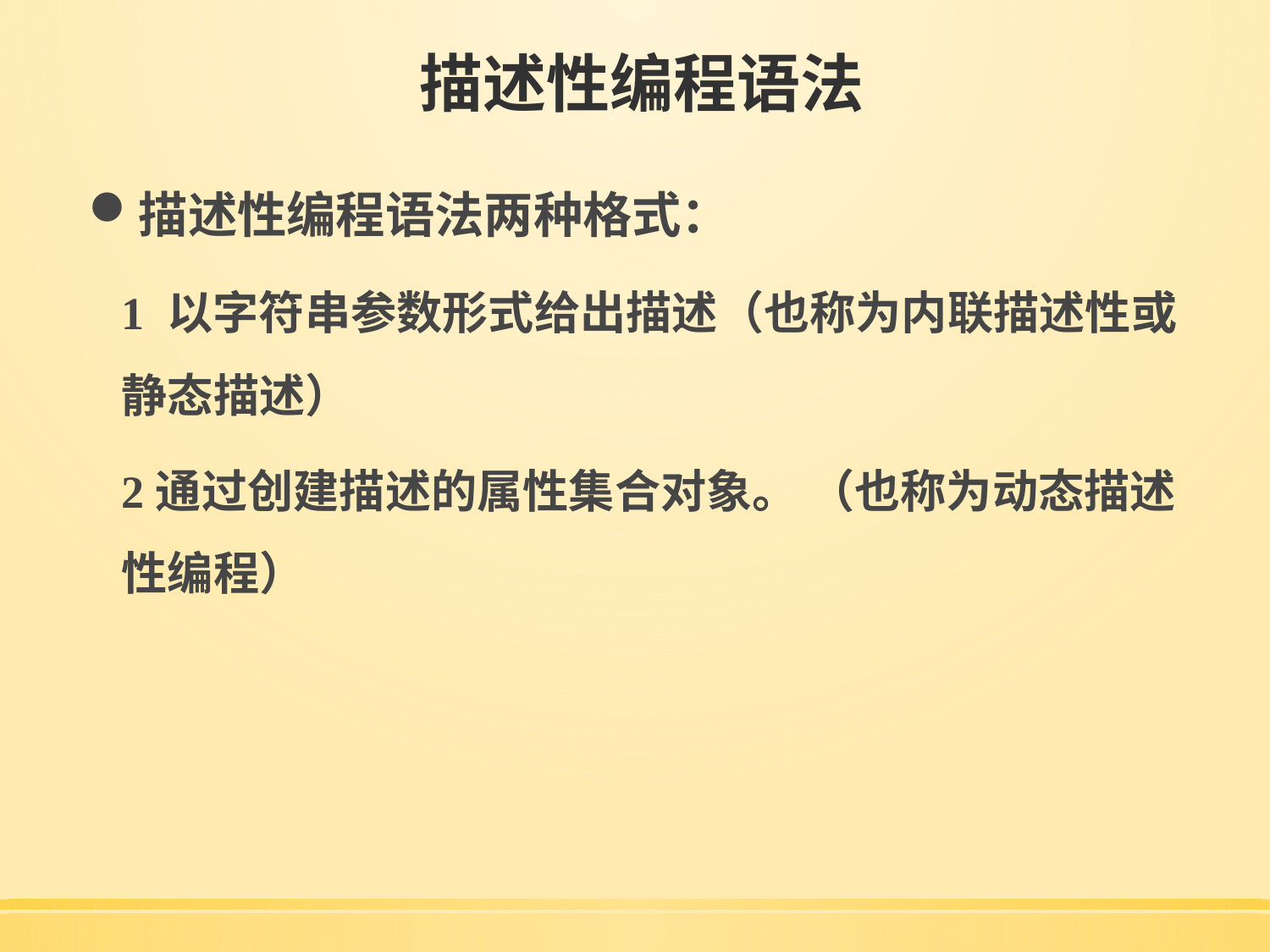

# 描述性编程语法
描述性编程语法两种格式：
1 以字符串参数形式给出描述（也称为内联描述性或静态描述）
2通过创建描述的属性集合对象。 （也称为动态描述性编程）